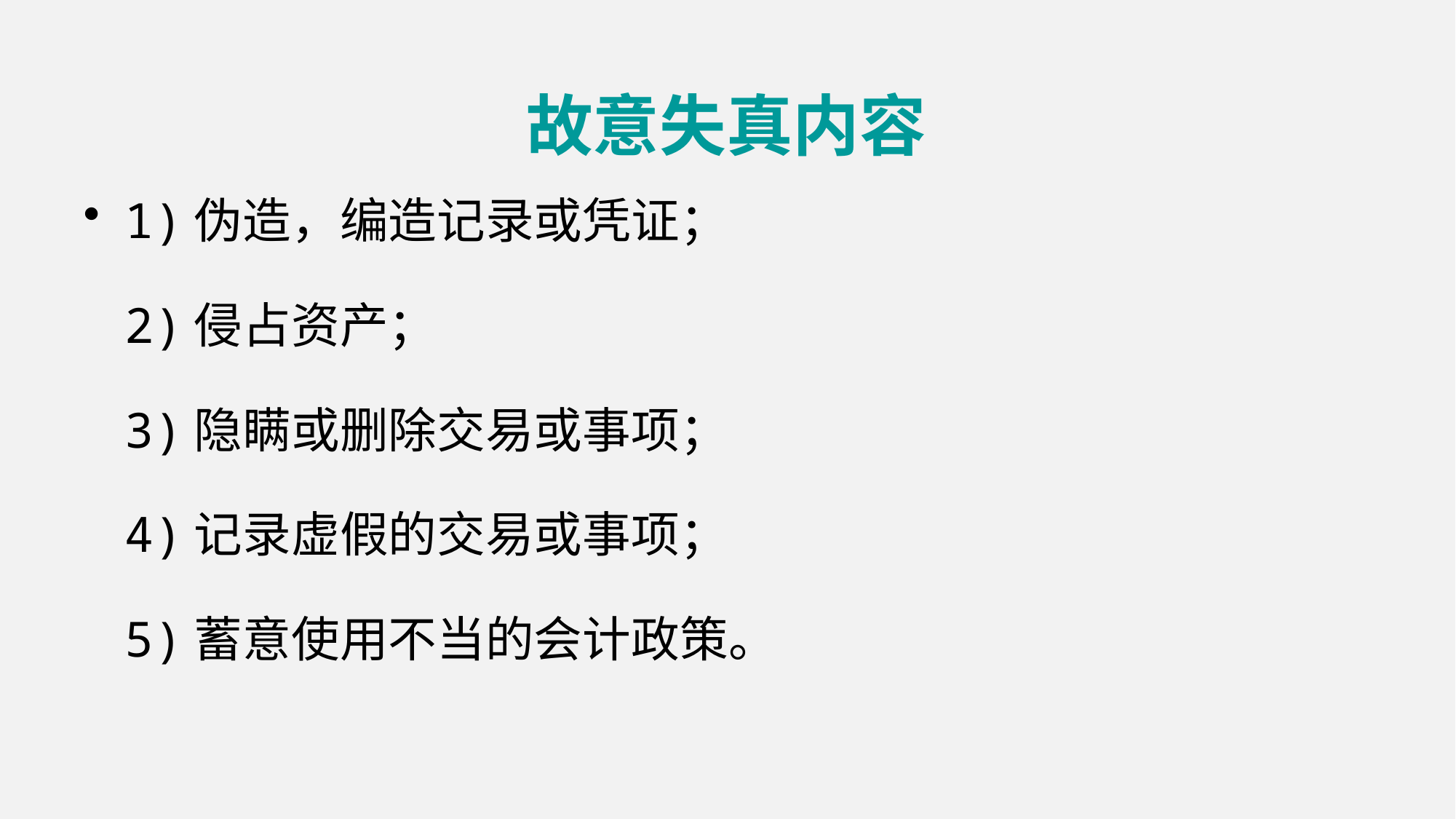

故意失真内容
1)伪造，编造记录或凭证；
2)侵占资产；
3)隐瞒或删除交易或事项；
4)记录虚假的交易或事项；
5)蓄意使用不当的会计政策。